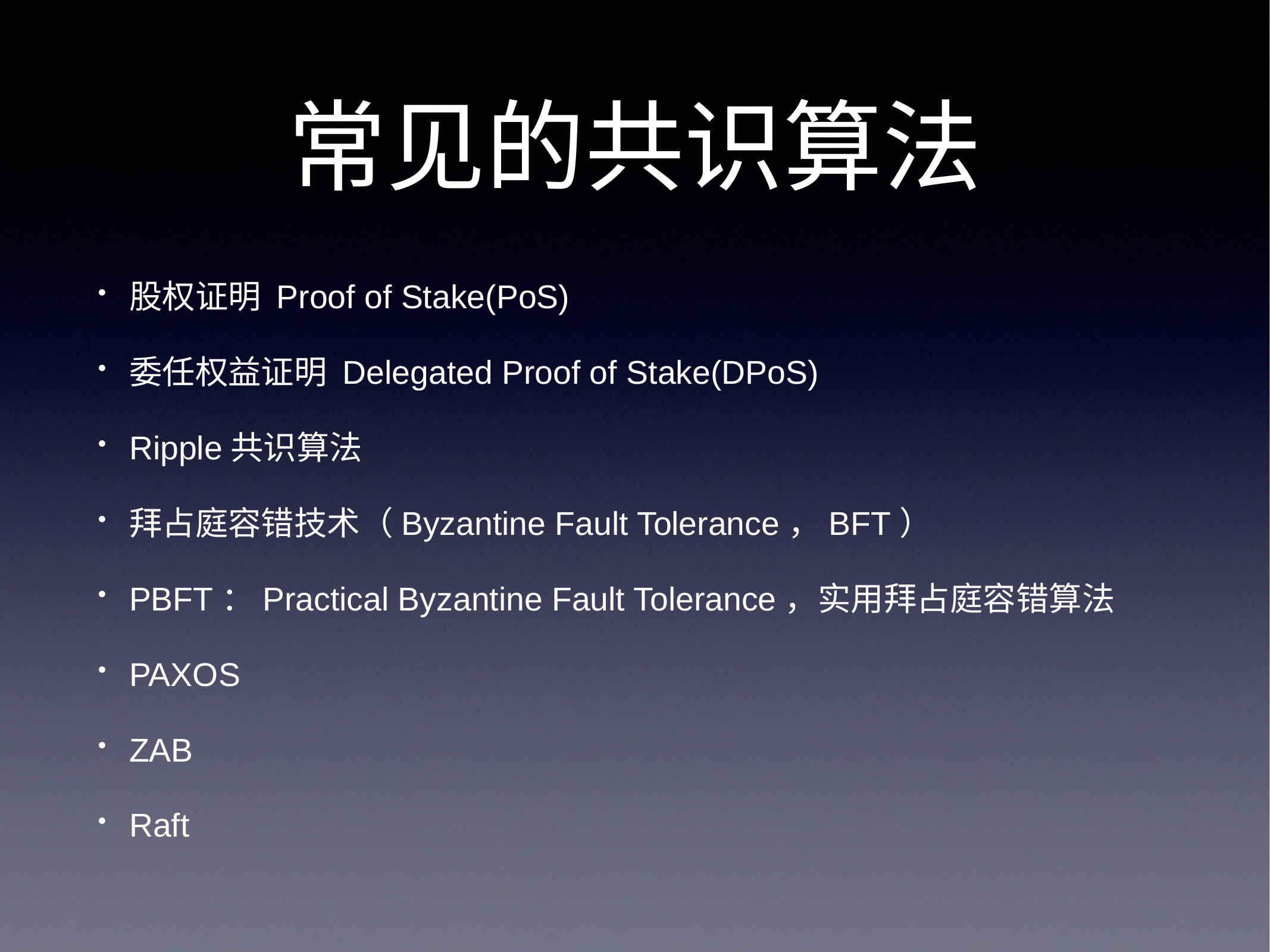

# 常见的共识算法
股权证明 Proof of Stake(PoS)
委任权益证明 Delegated Proof of Stake(DPoS)
Ripple共识算法
拜占庭容错技术（Byzantine Fault Tolerance，BFT）
PBFT：Practical Byzantine Fault Tolerance，实用拜占庭容错算法
PAXOS
ZAB
Raft